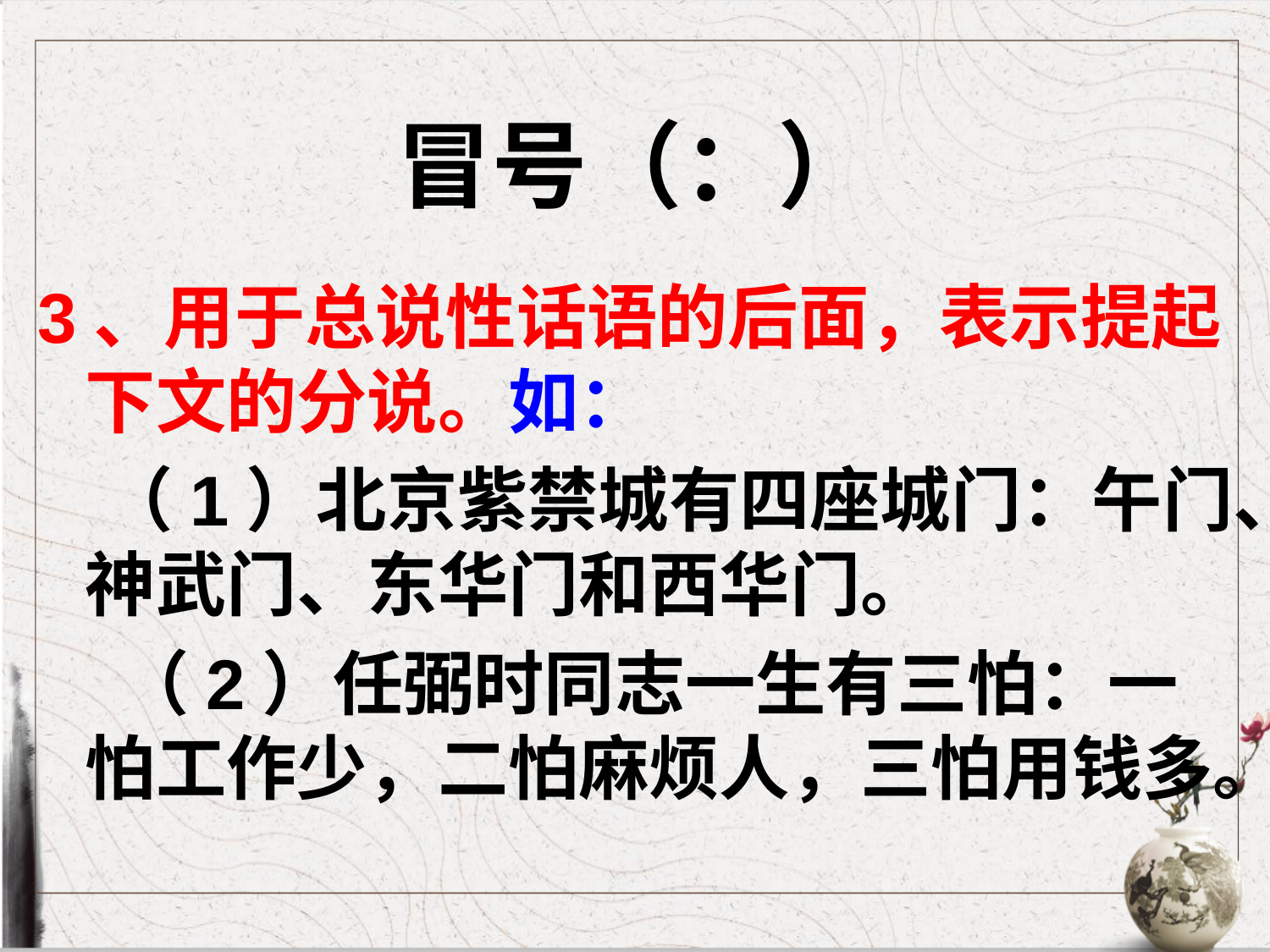

# 冒号（：）
3、用于总说性话语的后面，表示提起下文的分说。如：
   （1）北京紫禁城有四座城门：午门、神武门、东华门和西华门。
    （2）任弼时同志一生有三怕：一怕工作少，二怕麻烦人，三怕用钱多。